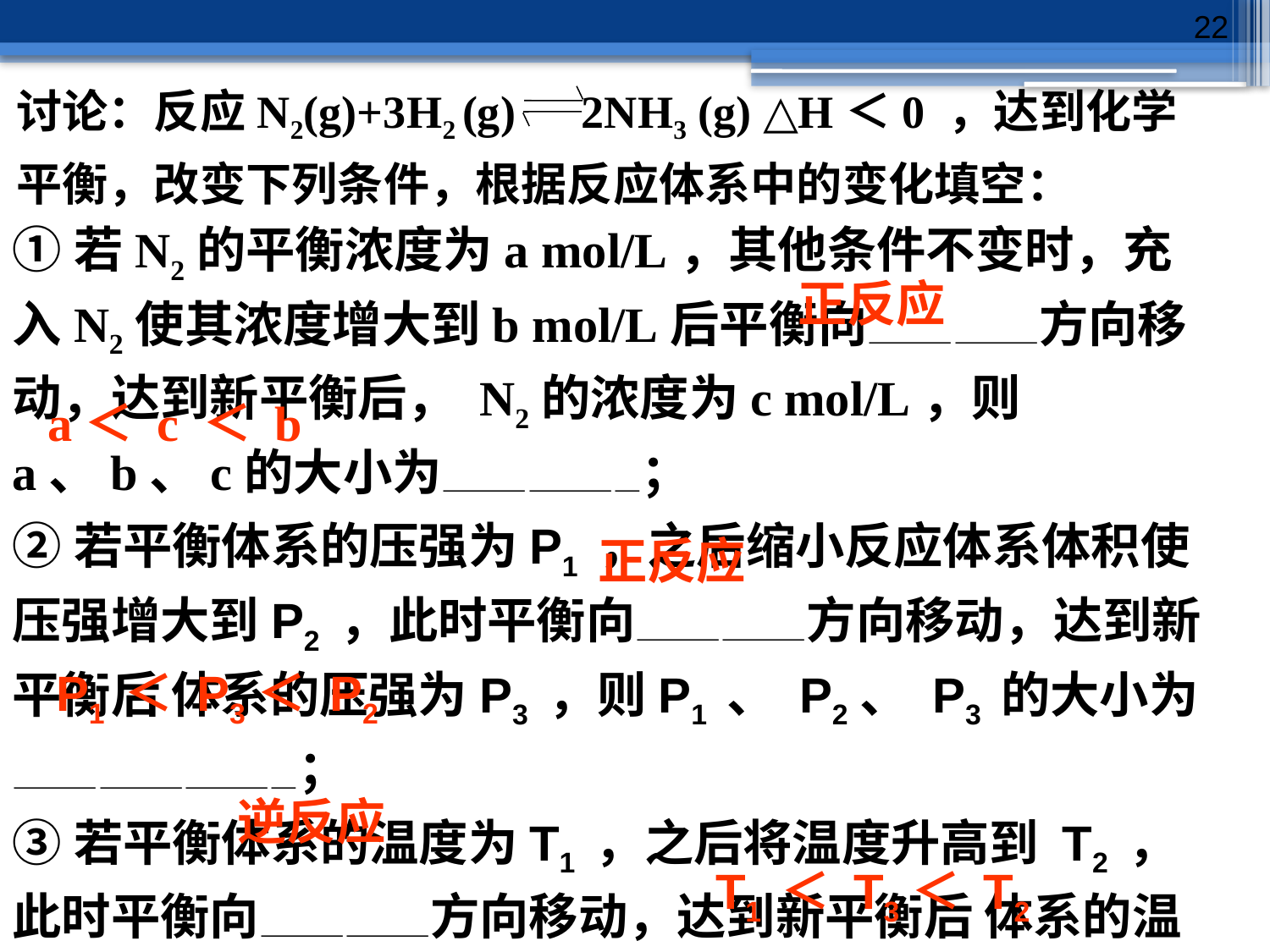

22
讨论：反应N2(g)+3H2 (g)          2NH3 (g) △H＜0 ，达到化学平衡，改变下列条件，根据反应体系中的变化填空：

①若N2的平衡浓度为a mol/L，其他条件不变时，充入N2使其浓度增大到b mol/L后平衡向——————方向移动，达到新平衡后， N2的浓度为c mol/L，则a、b、c的大小为———————；
②若平衡体系的压强为P1 ，之后缩小反应体系体积使压强增大到P2 ，此时平衡向——————方向移动，达到新平衡后 体系的压强为P3 ，则P1 、 P2、 P3 的大小为——————————；
③若平衡体系的温度为T1 ，之后将温度升高到 T2 ，此时平衡向——————方向移动，达到新平衡后 体系的温度为T3 ，则T1 、 T2、 T3 的大小为——————————。
正反应
 a＜ c ＜ b
正反应
P1 ＜ P3＜ P2
逆反应
T1 ＜ T3＜ T2